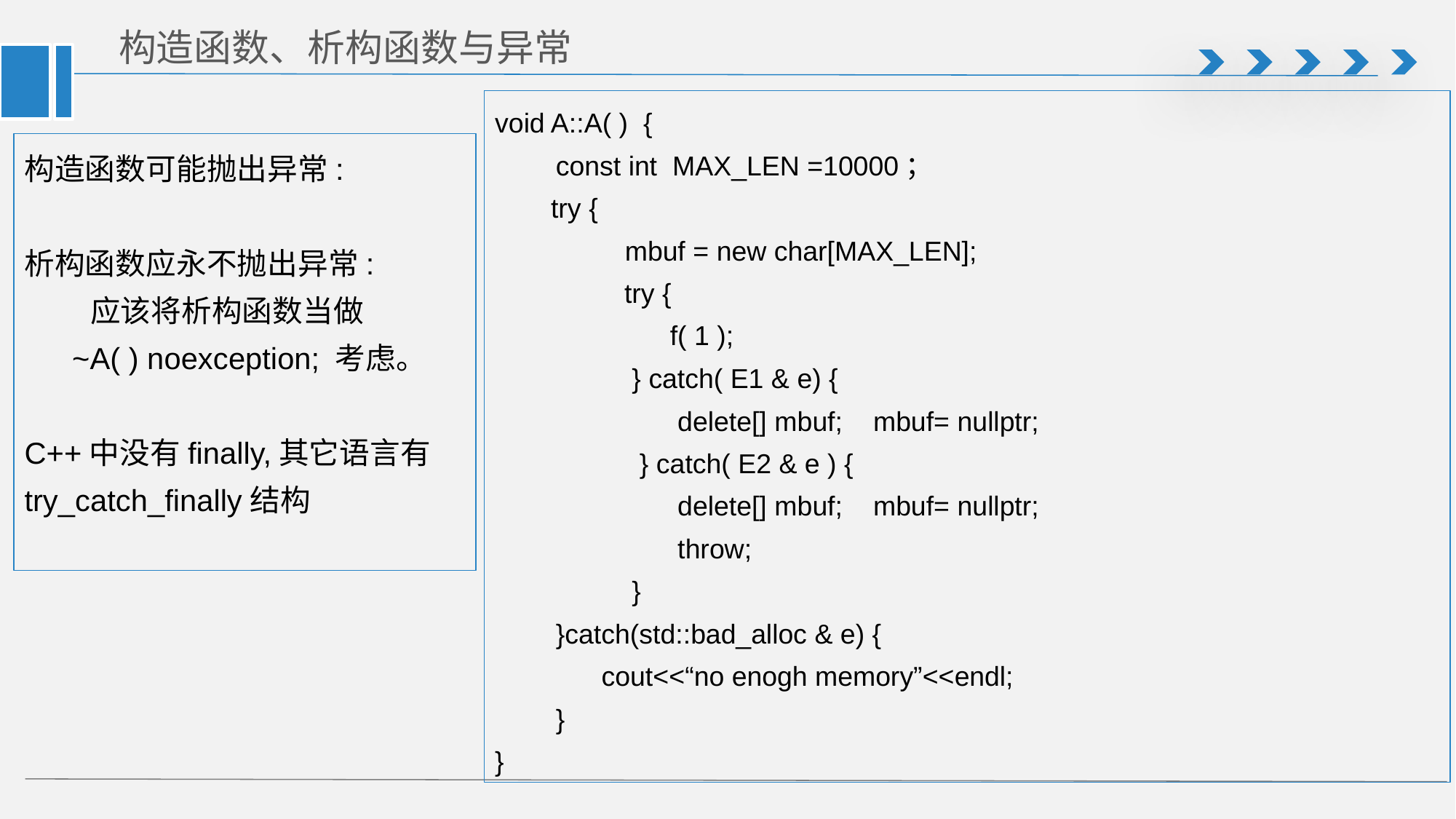

# 构造函数、析构函数与异常
void A::A( )  {
        const int  MAX_LEN =10000；
        try {
                 mbuf = new char[MAX_LEN];
                 try {
                       f( 1 );
                  } catch( E1 & e) {
                        delete[] mbuf;    mbuf= nullptr;
                   } catch( E2 & e ) {
                        delete[] mbuf;    mbuf= nullptr;
                        throw;
                  }
        }catch(std::bad_alloc & e) {
              cout<<“no enogh memory”<<endl;
        }
}
构造函数可能抛出异常:

析构函数应永不抛出异常:
       应该将析构函数当做
      ~A( ) noexception; 考虑。

C++中没有finally,其它语言有
try_catch_finally结构